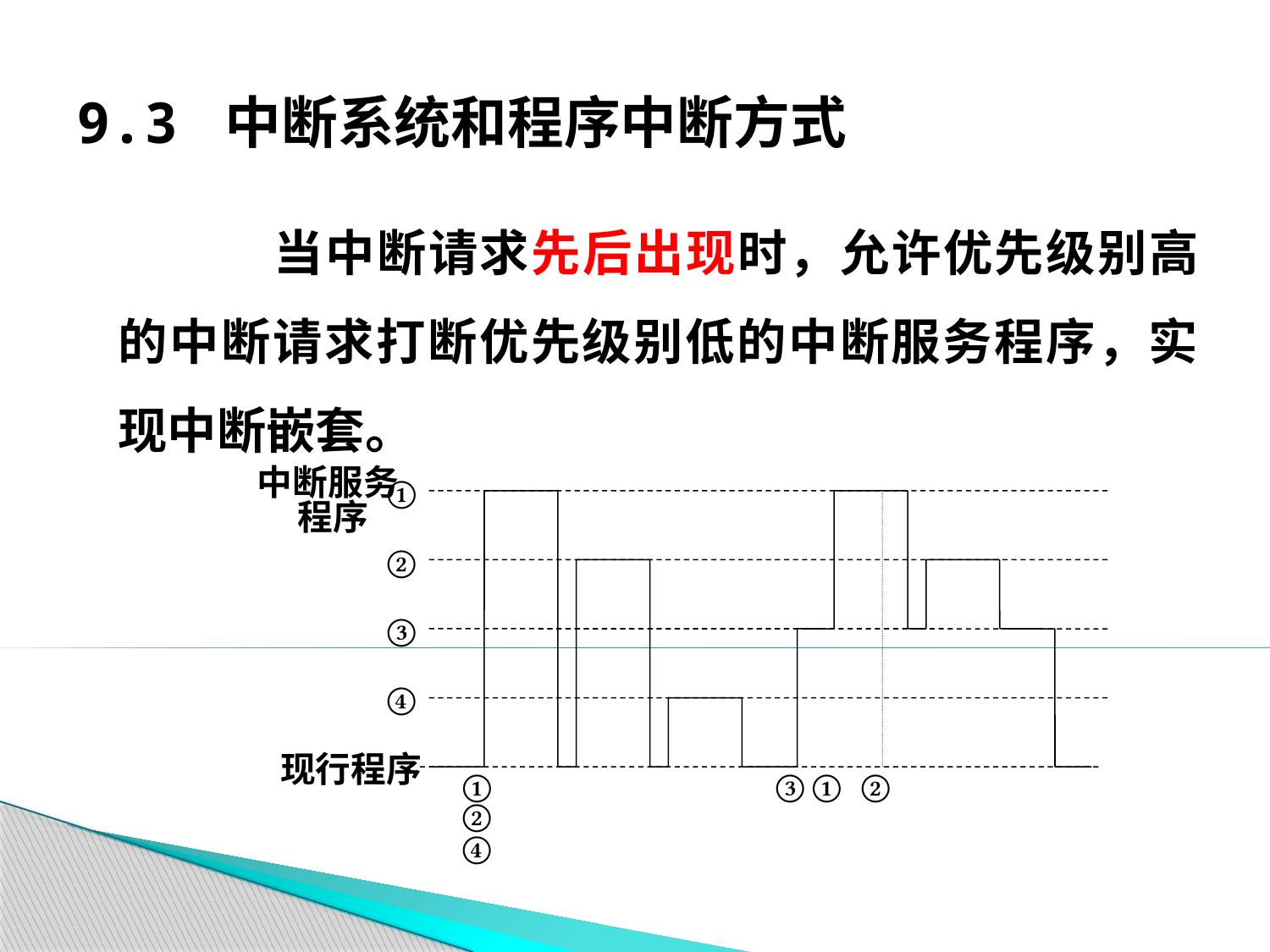

# 9.3 中断系统和程序中断方式
		 当中断请求先后出现时，允许优先级别高的中断请求打断优先级别低的中断服务程序，实现中断嵌套。
中断服务
    程序
①

②

③

④

现行程序
①
③
①
②

②
④